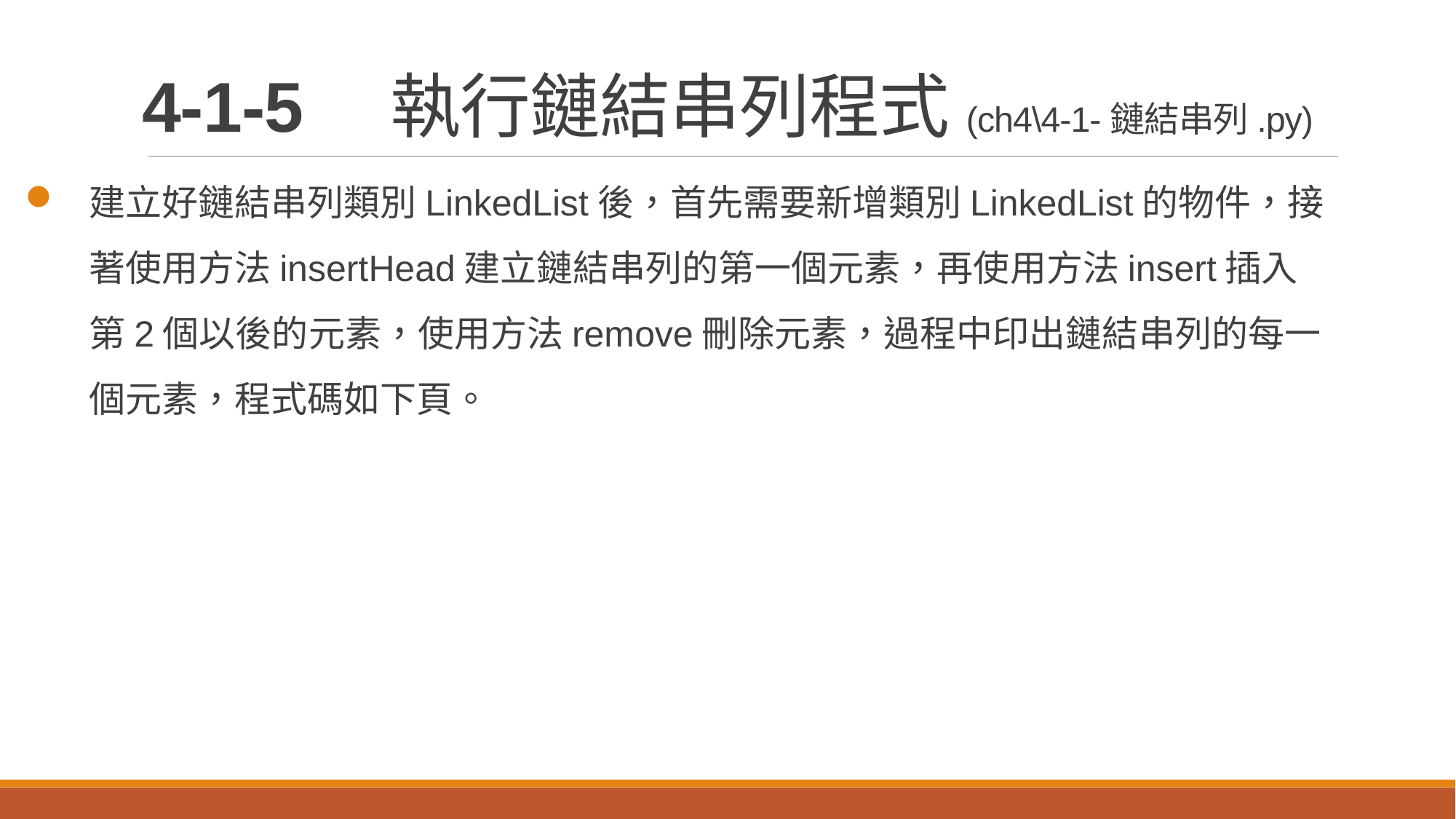

# 4-1-5　執行鏈結串列程式(ch4\4-1-鏈結串列.py)
建立好鏈結串列類別LinkedList後，首先需要新增類別LinkedList的物件，接著使用方法insertHead建立鏈結串列的第一個元素，再使用方法insert插入第2個以後的元素，使用方法remove刪除元素，過程中印出鏈結串列的每一個元素，程式碼如下頁。